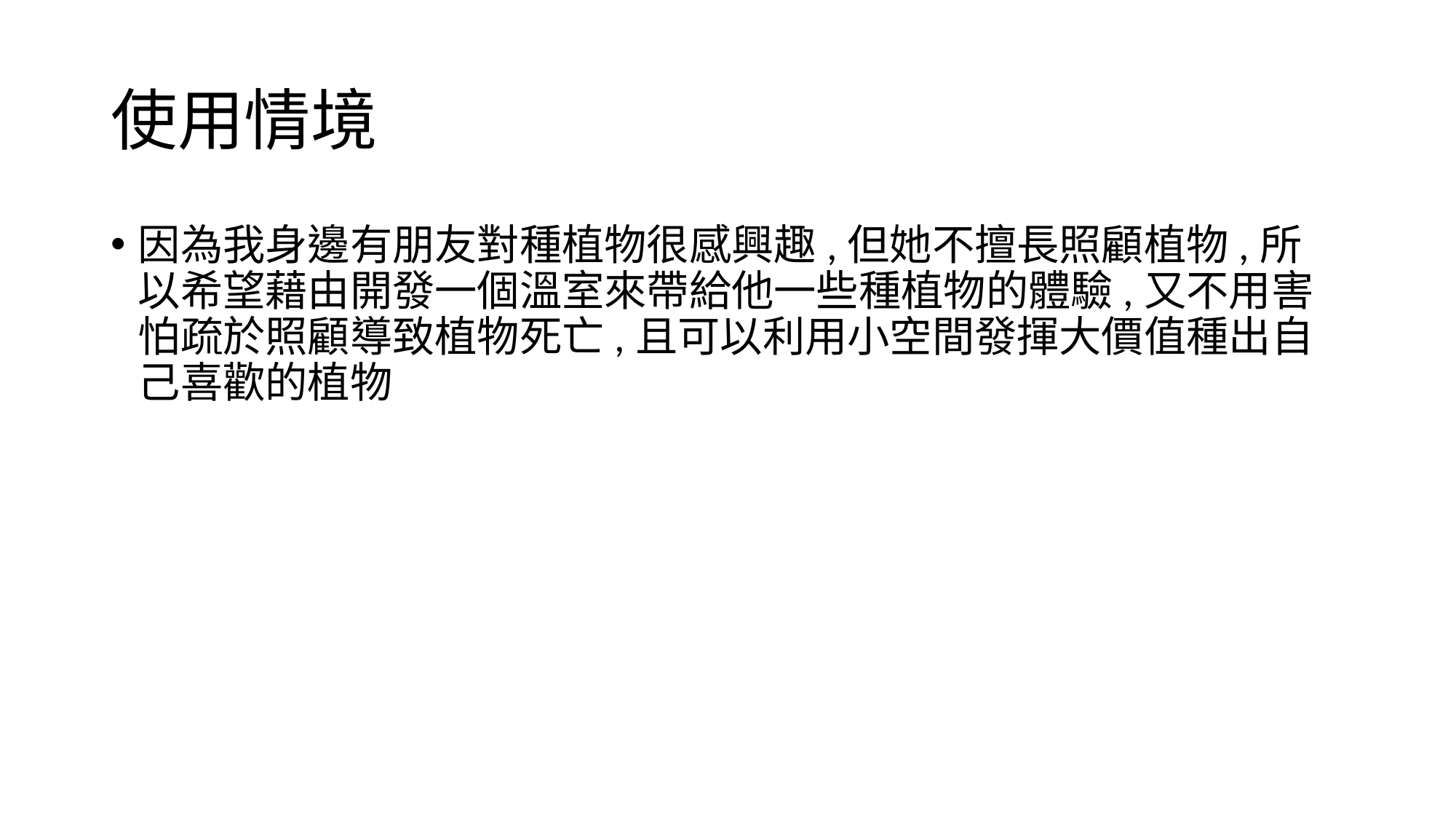

# 使用情境
因為我身邊有朋友對種植物很感興趣,但她不擅長照顧植物,所以希望藉由開發一個溫室來帶給他一些種植物的體驗,又不用害怕疏於照顧導致植物死亡,且可以利用小空間發揮大價值種出自己喜歡的植物